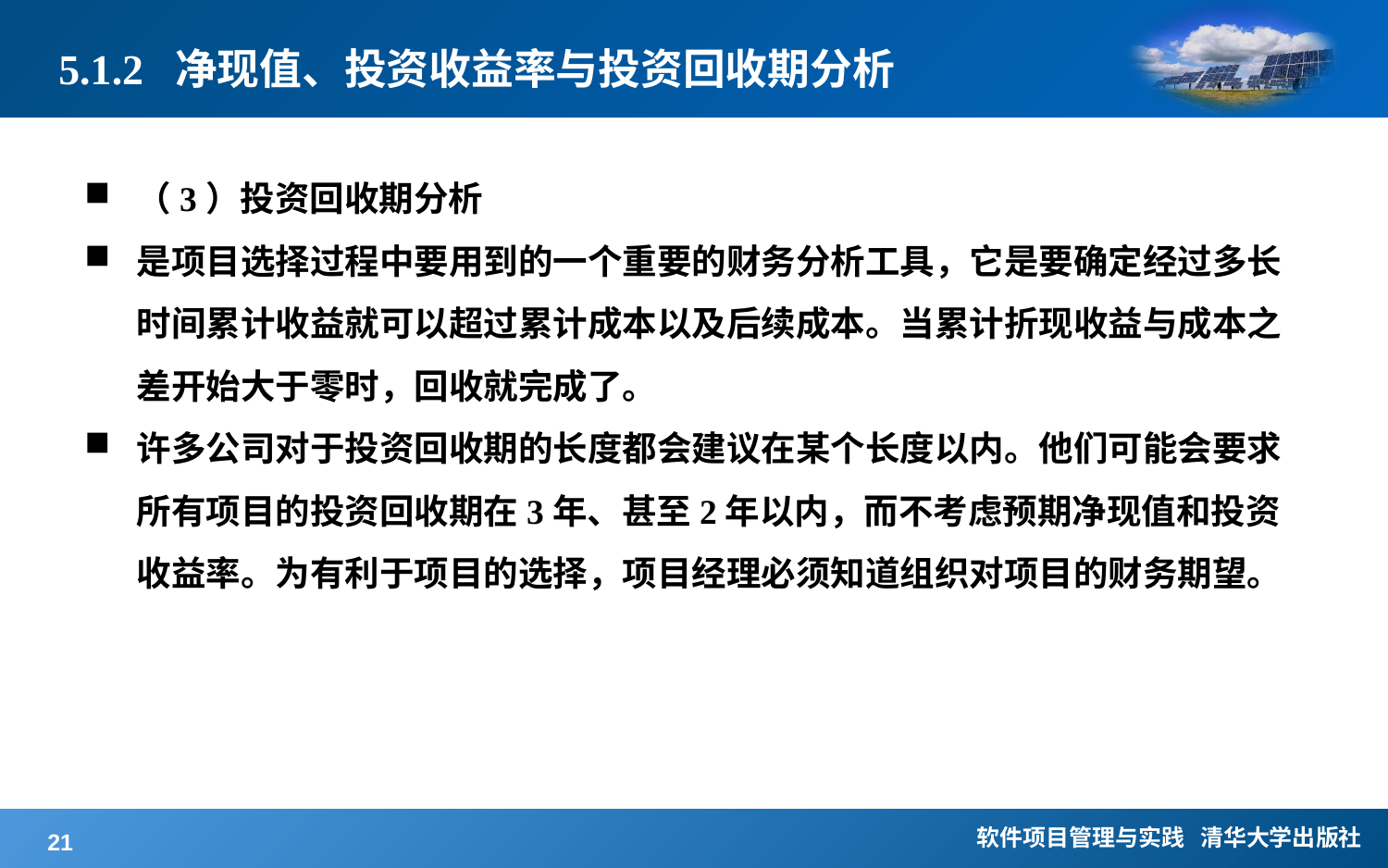

# 5.1.2  净现值、投资收益率与投资回收期分析
（3）投资回收期分析
是项目选择过程中要用到的一个重要的财务分析工具，它是要确定经过多长时间累计收益就可以超过累计成本以及后续成本。当累计折现收益与成本之差开始大于零时，回收就完成了。
许多公司对于投资回收期的长度都会建议在某个长度以内。他们可能会要求所有项目的投资回收期在3年、甚至2年以内，而不考虑预期净现值和投资收益率。为有利于项目的选择，项目经理必须知道组织对项目的财务期望。